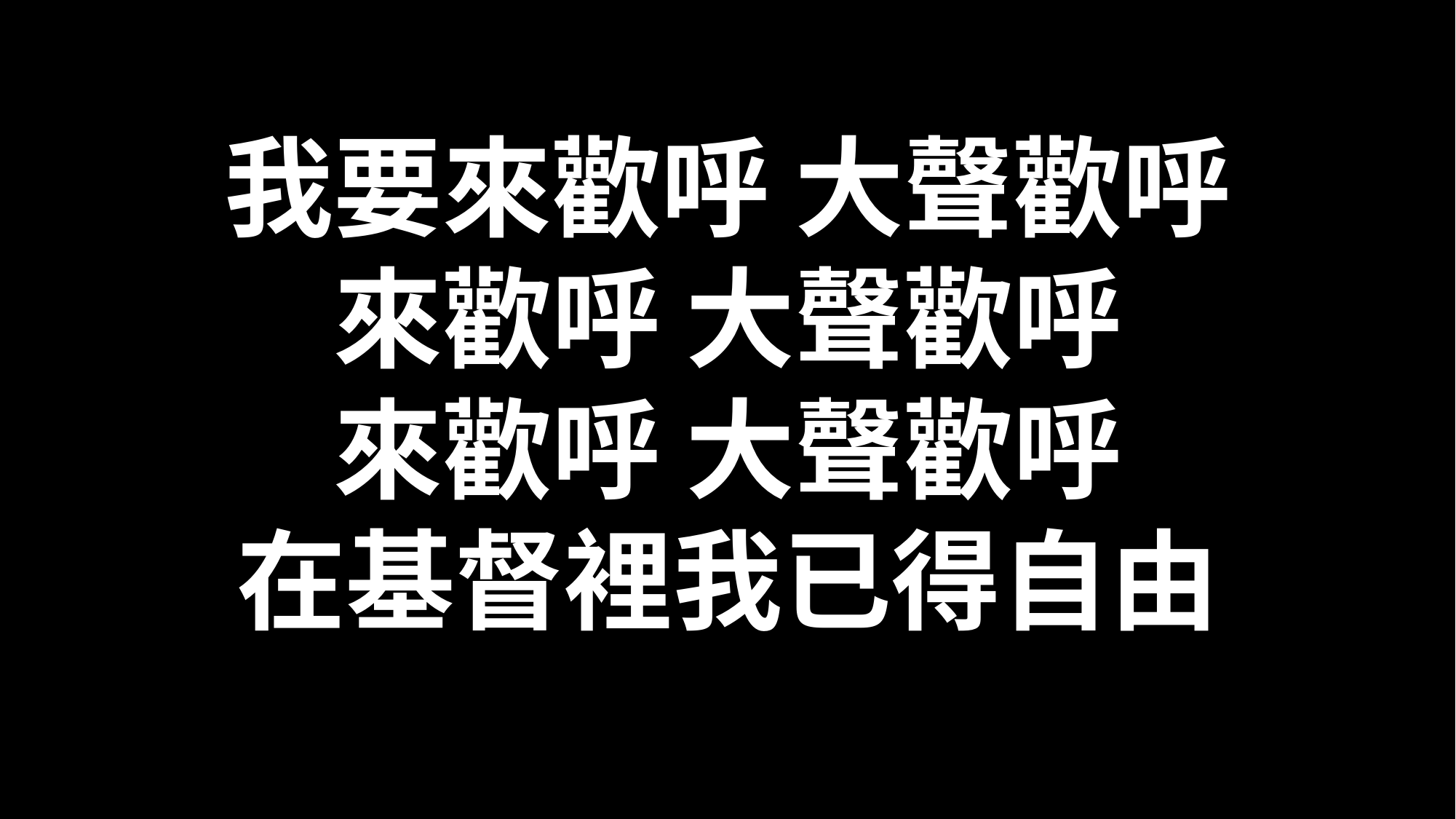

我要來歡呼 大聲歡呼
來歡呼 大聲歡呼
來歡呼 大聲歡呼
在基督裡我已得自由